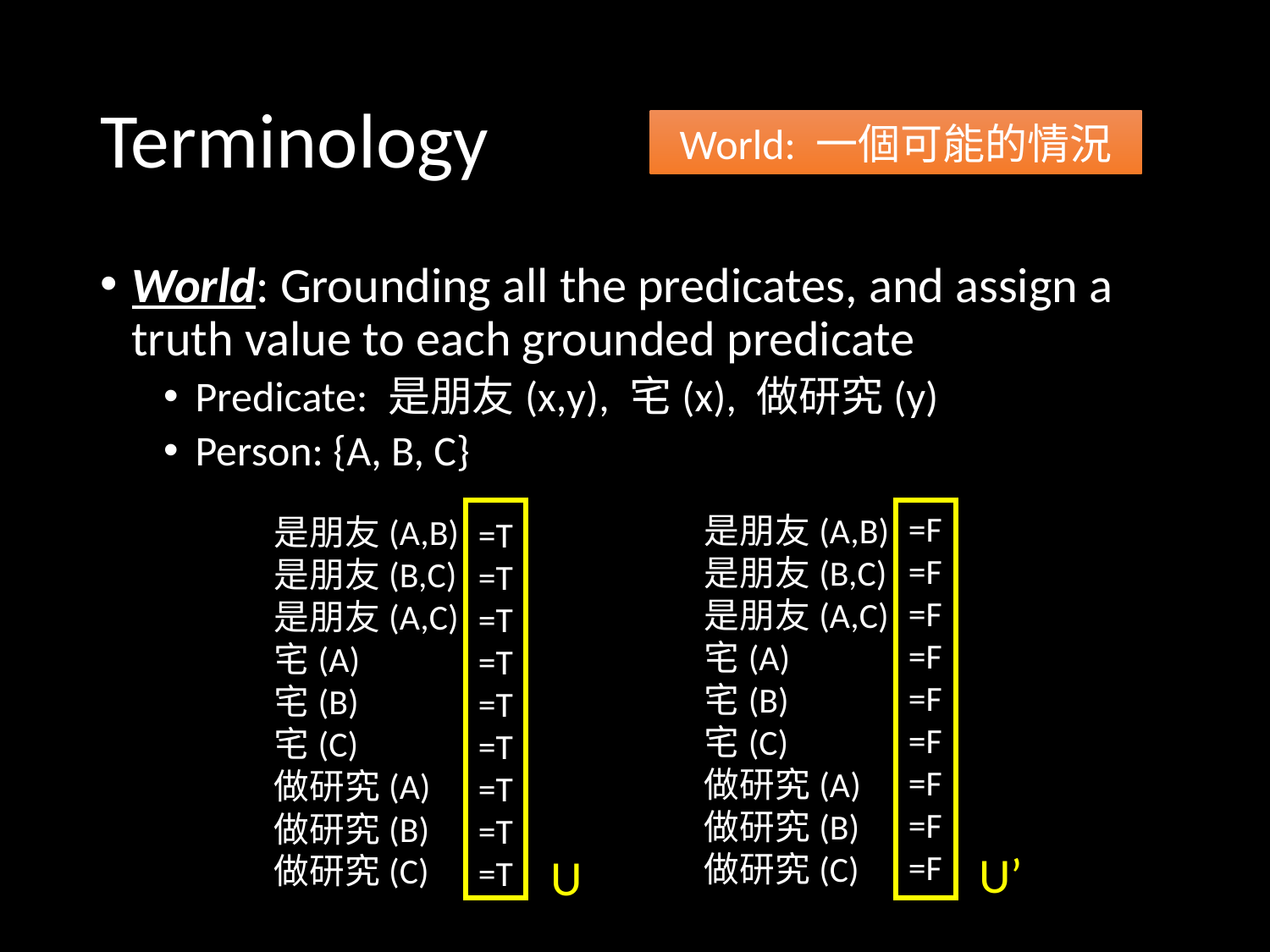

# Terminology
World: 一個可能的情況
World: Grounding all the predicates, and assign a truth value to each grounded predicate
Predicate: 是朋友(x,y), 宅(x), 做研究(y)
Person: {A, B, C}

=F
=F
=F
=F
=F
=F
=F
=F
=F

是朋友(A,B)
是朋友(B,C)
是朋友(A,C)
宅(A)
宅(B)
宅(C)
做研究(A)
做研究(B)
做研究(C)
是朋友(A,B)
是朋友(B,C)
是朋友(A,C)
宅(A)
宅(B)
宅(C)
做研究(A)
做研究(B)
做研究(C)
=T
=T
=T
=T
=T
=T
=T
=T
=T
U’
U